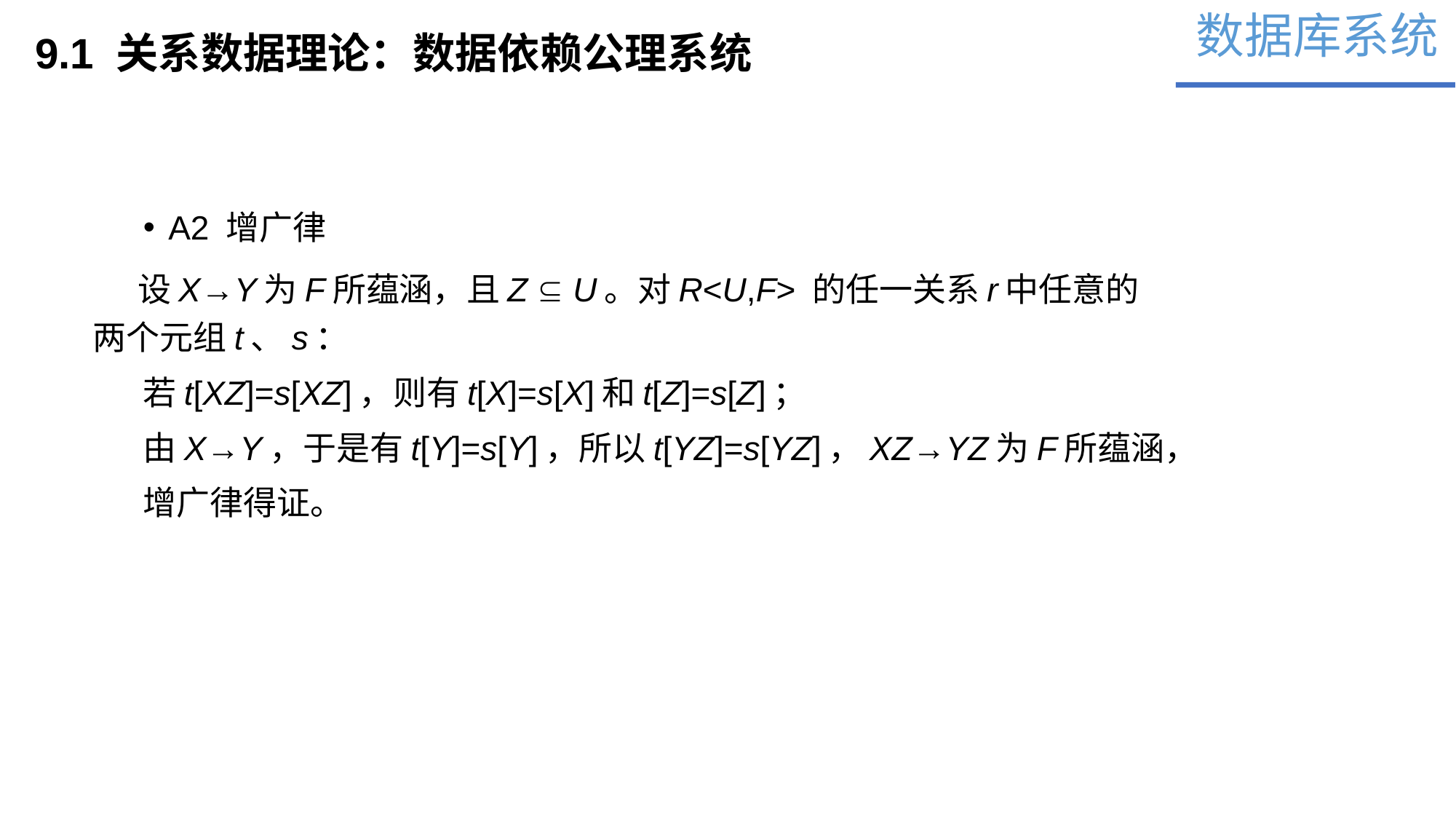

数据库系统
9.1 关系数据理论：数据依赖公理系统

A2 增广律
     设X→Y为F所蕴涵，且Z ⊆ U。对R<U,F> 的任一关系r中任意的两个元组t、s：
若t[XZ]=s[XZ]，则有t[X]=s[X]和t[Z]=s[Z]；
由X→Y，于是有t[Y]=s[Y]，所以t[YZ]=s[YZ]，XZ→YZ为F所蕴涵，
	增广律得证。